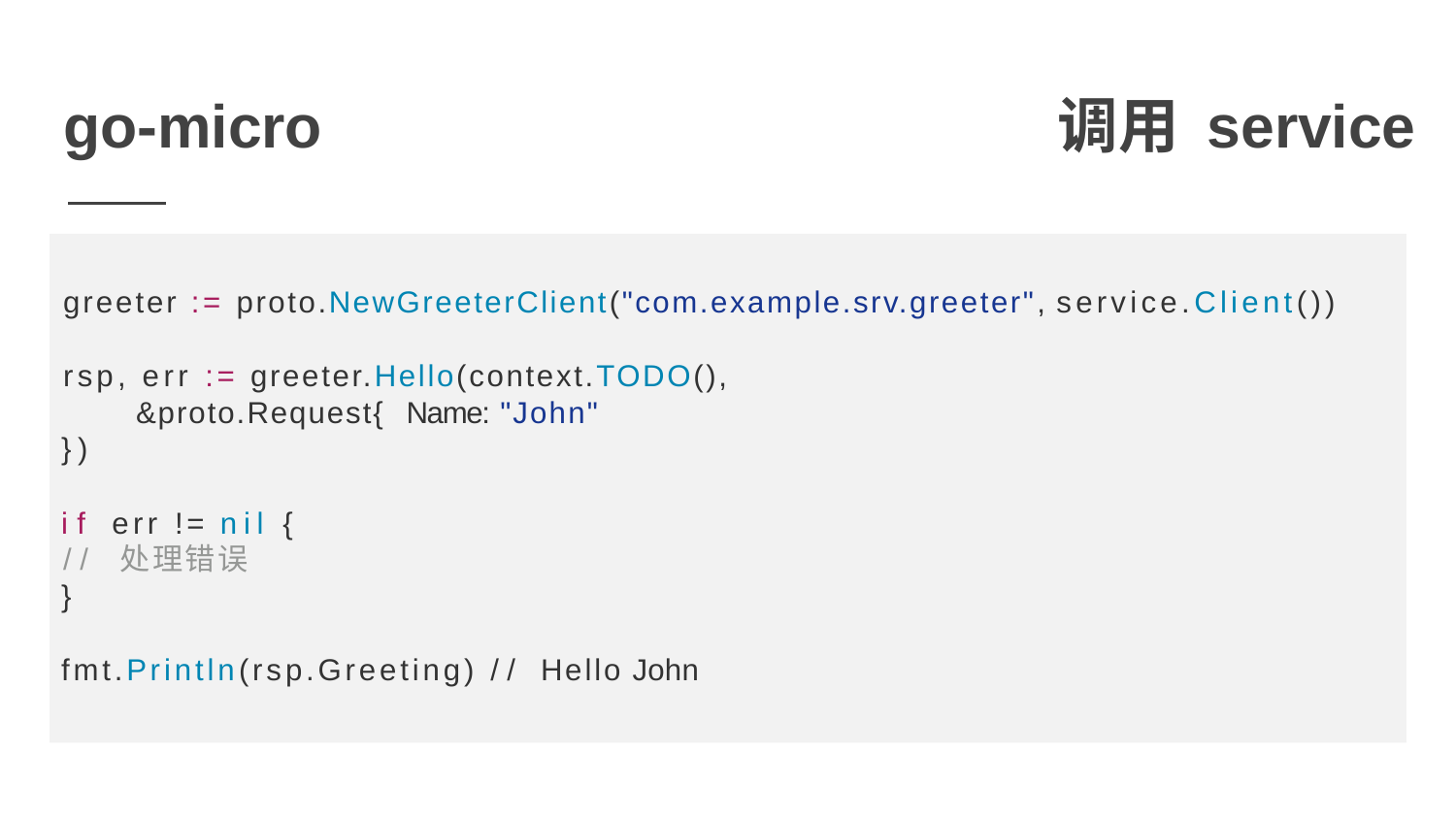

# go-micro
调用 service

greeter := proto.NewGreeterClient("com.example.srv.greeter", service.Client())

rsp, err := greeter.Hello(context.TODO(), &proto.Request{  Name: "John"
})

if err != nil {
// 处理错误
}

fmt.Println(rsp.Greeting) // Hello John